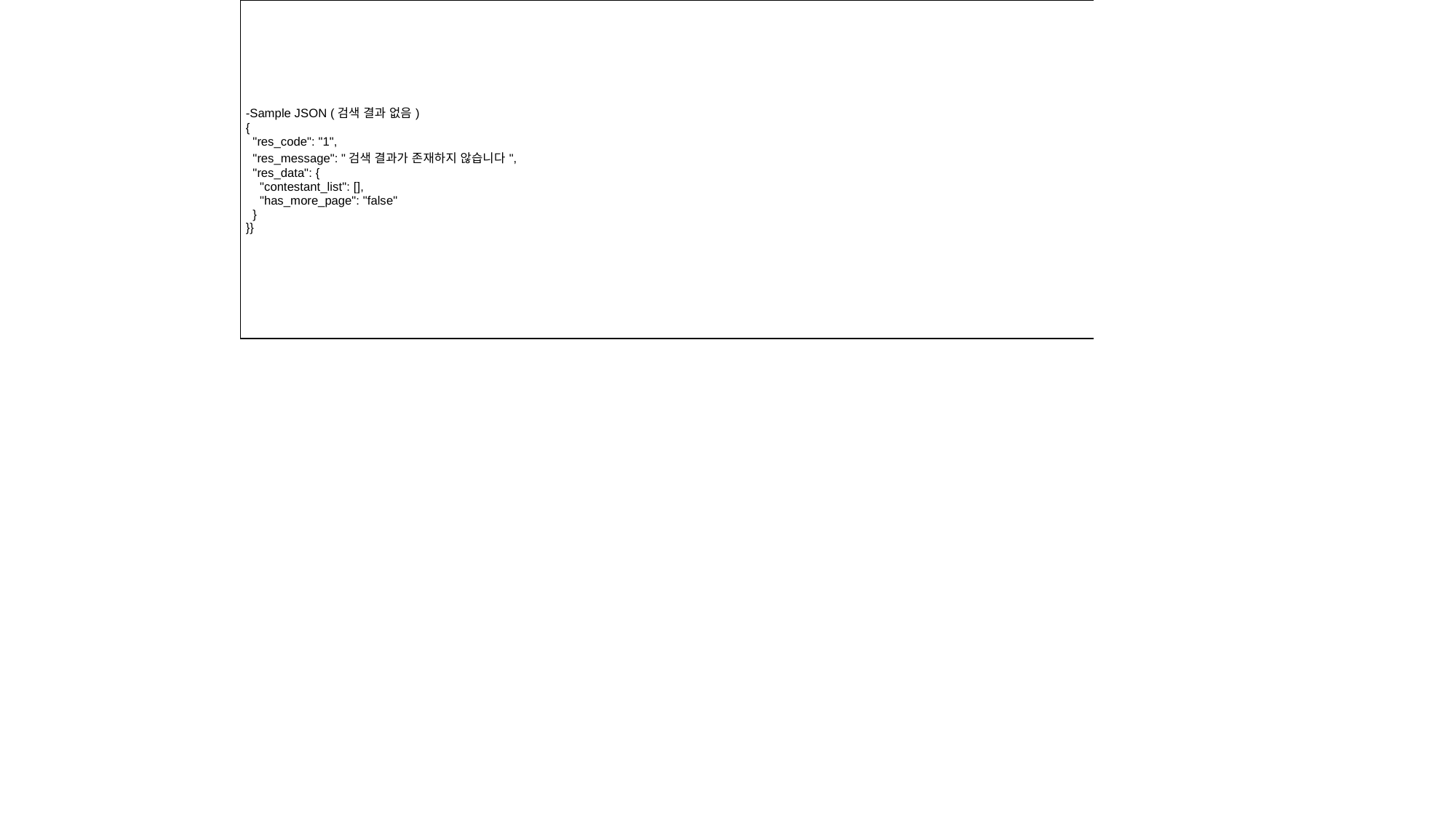

| -Sample JSON (검색 결과 없음) { "res\_code": "1", "res\_message": "검색 결과가 존재하지 않습니다", "res\_data": { "contestant\_list": [], "has\_more\_page": "false" } }} |
| --- |